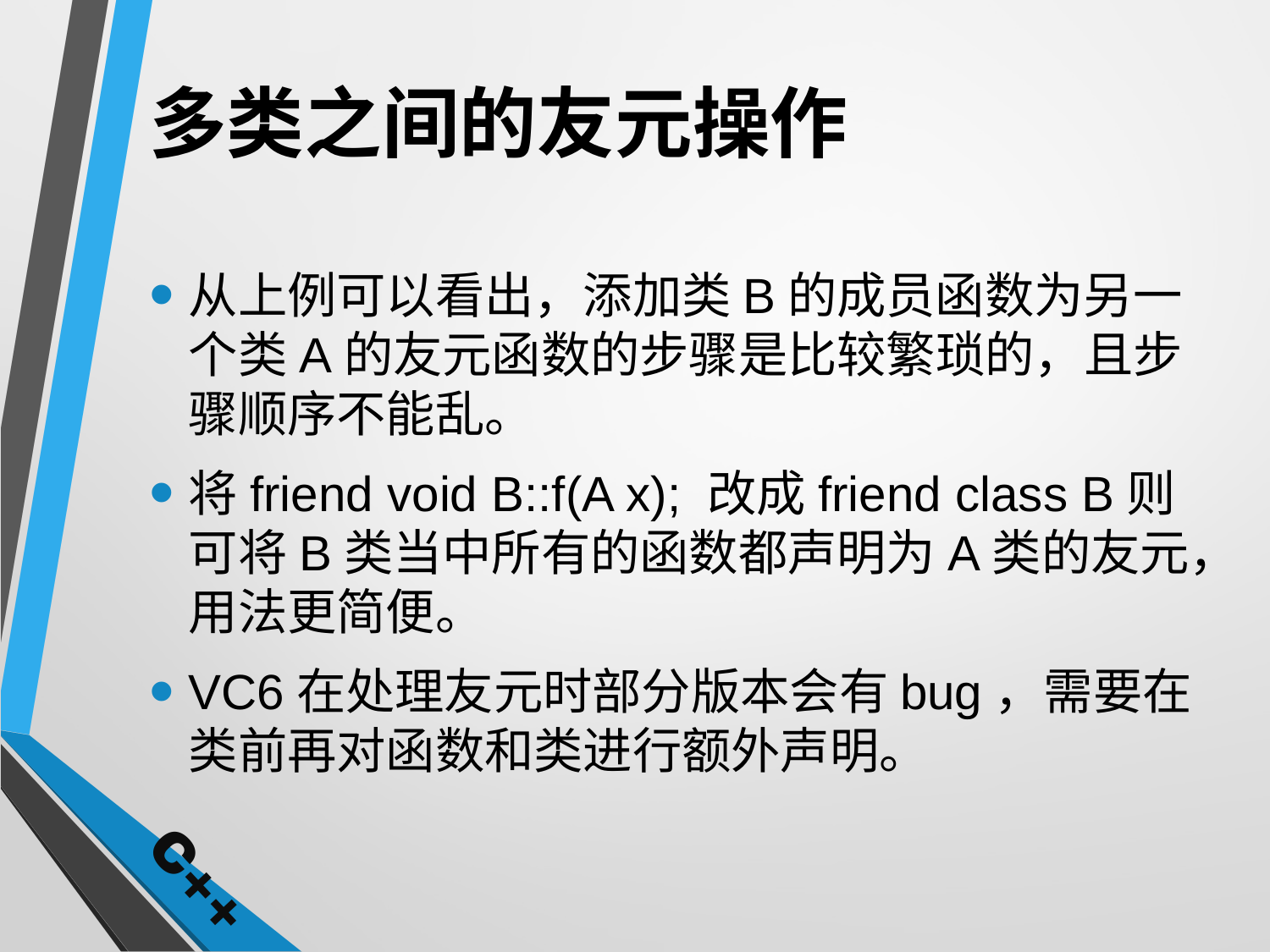

# 多类之间的友元操作
从上例可以看出，添加类B的成员函数为另一个类A的友元函数的步骤是比较繁琐的，且步骤顺序不能乱。
将friend void B::f(A x); 改成friend class B则可将B类当中所有的函数都声明为A类的友元，用法更简便。
VC6在处理友元时部分版本会有bug，需要在类前再对函数和类进行额外声明。